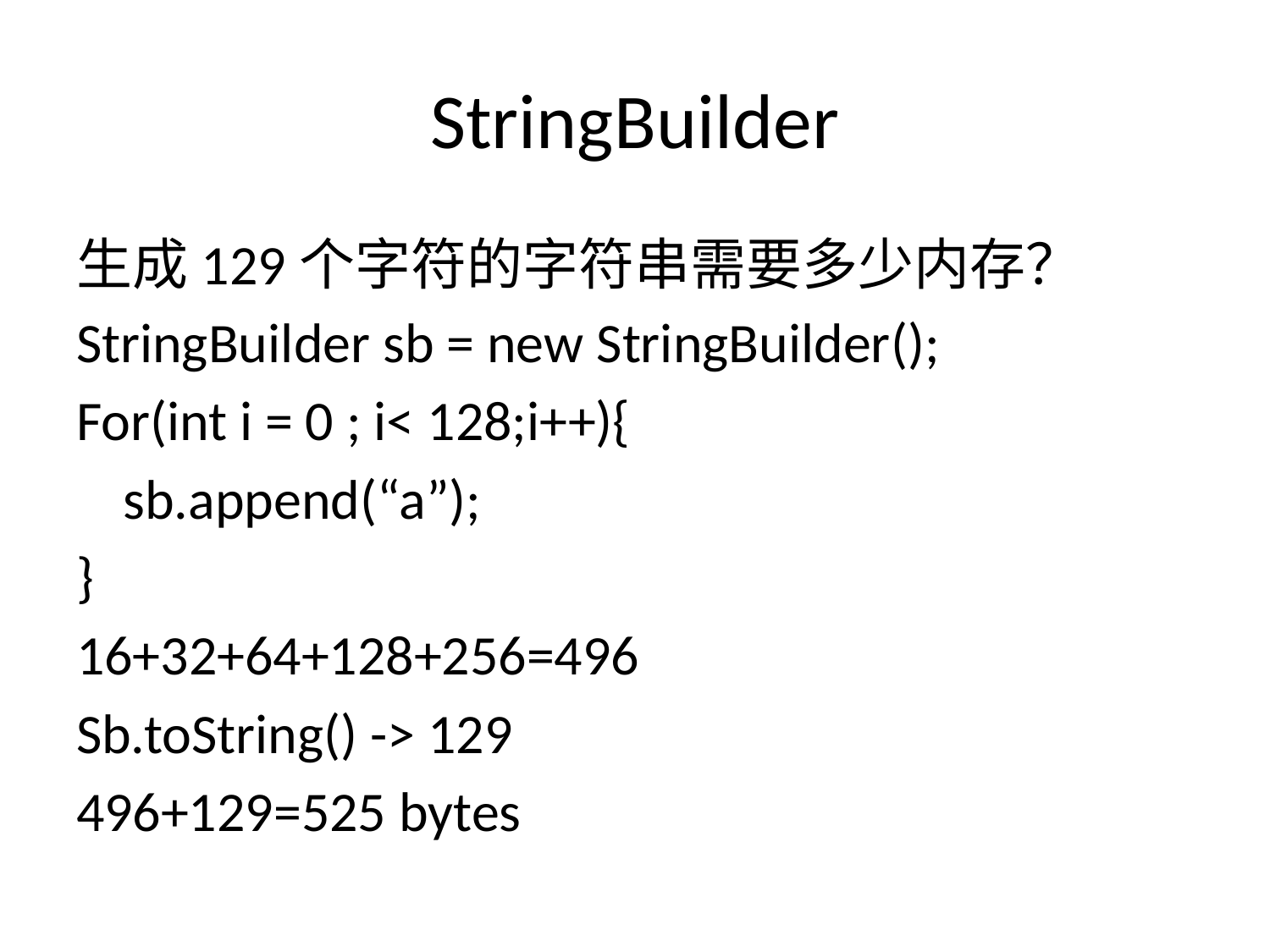

# StringBuilder
生成129个字符的字符串需要多少内存？
StringBuilder sb = new StringBuilder();
For(int i = 0 ; i< 128;i++){
	sb.append(“a”);
}
16+32+64+128+256=496
Sb.toString() -> 129
496+129=525 bytes